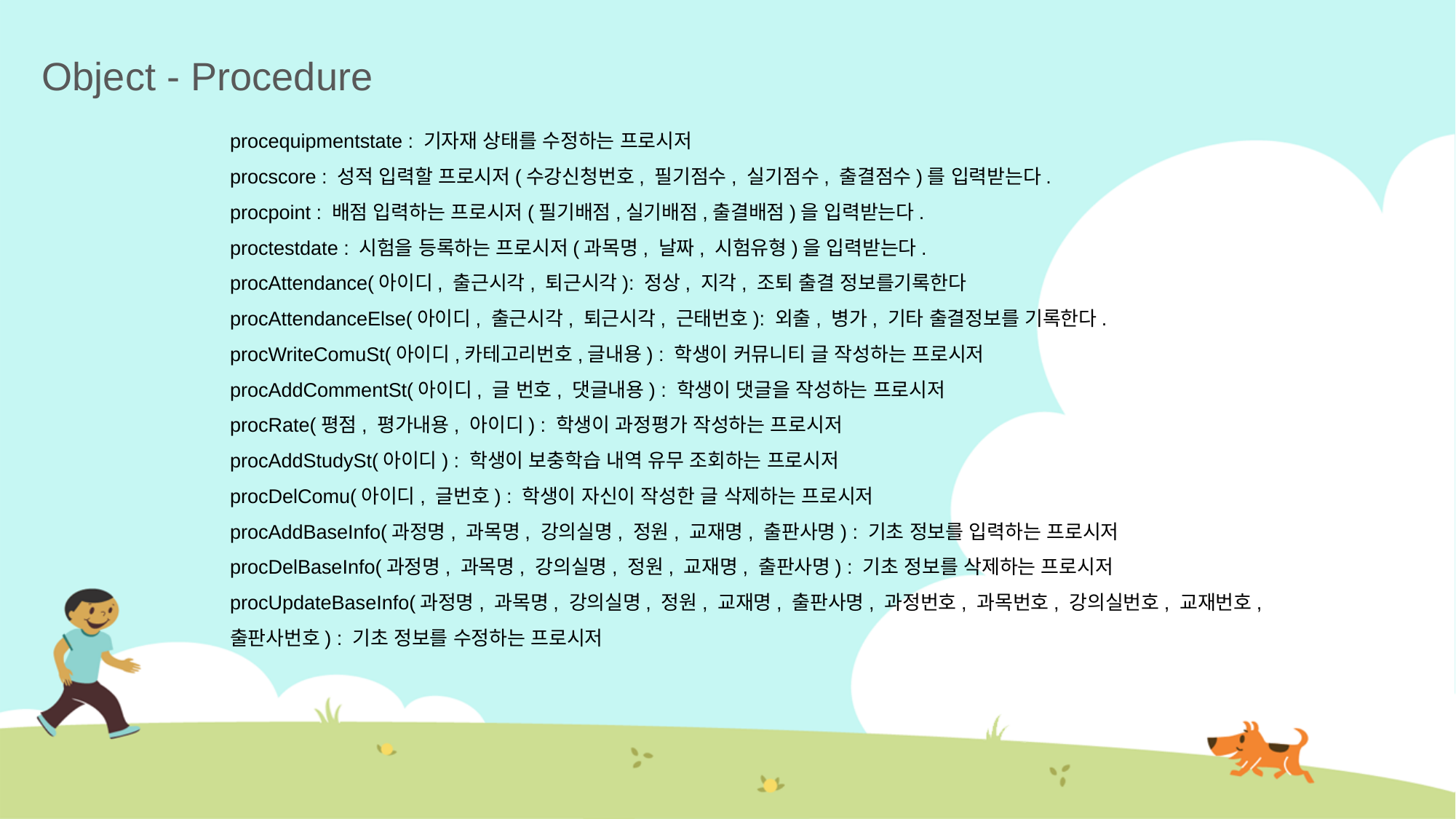

# Object - Procedure

procequipmentstate : 기자재 상태를 수정하는 프로시저
procscore : 성적 입력할 프로시저(수강신청번호, 필기점수, 실기점수, 출결점수)를 입력받는다.
procpoint : 배점 입력하는 프로시저(필기배점,실기배점,출결배점)을 입력받는다.
proctestdate : 시험을 등록하는 프로시저(과목명, 날짜, 시험유형)을 입력받는다.
procAttendance(아이디, 출근시각, 퇴근시각): 정상, 지각, 조퇴 출결 정보를기록한다
procAttendanceElse(아이디, 출근시각, 퇴근시각, 근태번호): 외출, 병가, 기타 출결정보를 기록한다.
procWriteComuSt(아이디,카테고리번호,글내용) : 학생이 커뮤니티 글 작성하는 프로시저
procAddCommentSt(아이디, 글 번호, 댓글내용) : 학생이 댓글을 작성하는 프로시저
procRate(평점, 평가내용, 아이디) : 학생이 과정평가 작성하는 프로시저
procAddStudySt(아이디) : 학생이 보충학습 내역 유무 조회하는 프로시저
procDelComu(아이디, 글번호) : 학생이 자신이 작성한 글 삭제하는 프로시저
procAddBaseInfo(과정명, 과목명, 강의실명, 정원, 교재명, 출판사명) : 기초 정보를 입력하는 프로시저
procDelBaseInfo(과정명, 과목명, 강의실명, 정원, 교재명, 출판사명) : 기초 정보를 삭제하는 프로시저
procUpdateBaseInfo(과정명, 과목명, 강의실명, 정원, 교재명, 출판사명, 과정번호, 과목번호, 강의실번호, 교재번호, 출판사번호) : 기초 정보를 수정하는 프로시저